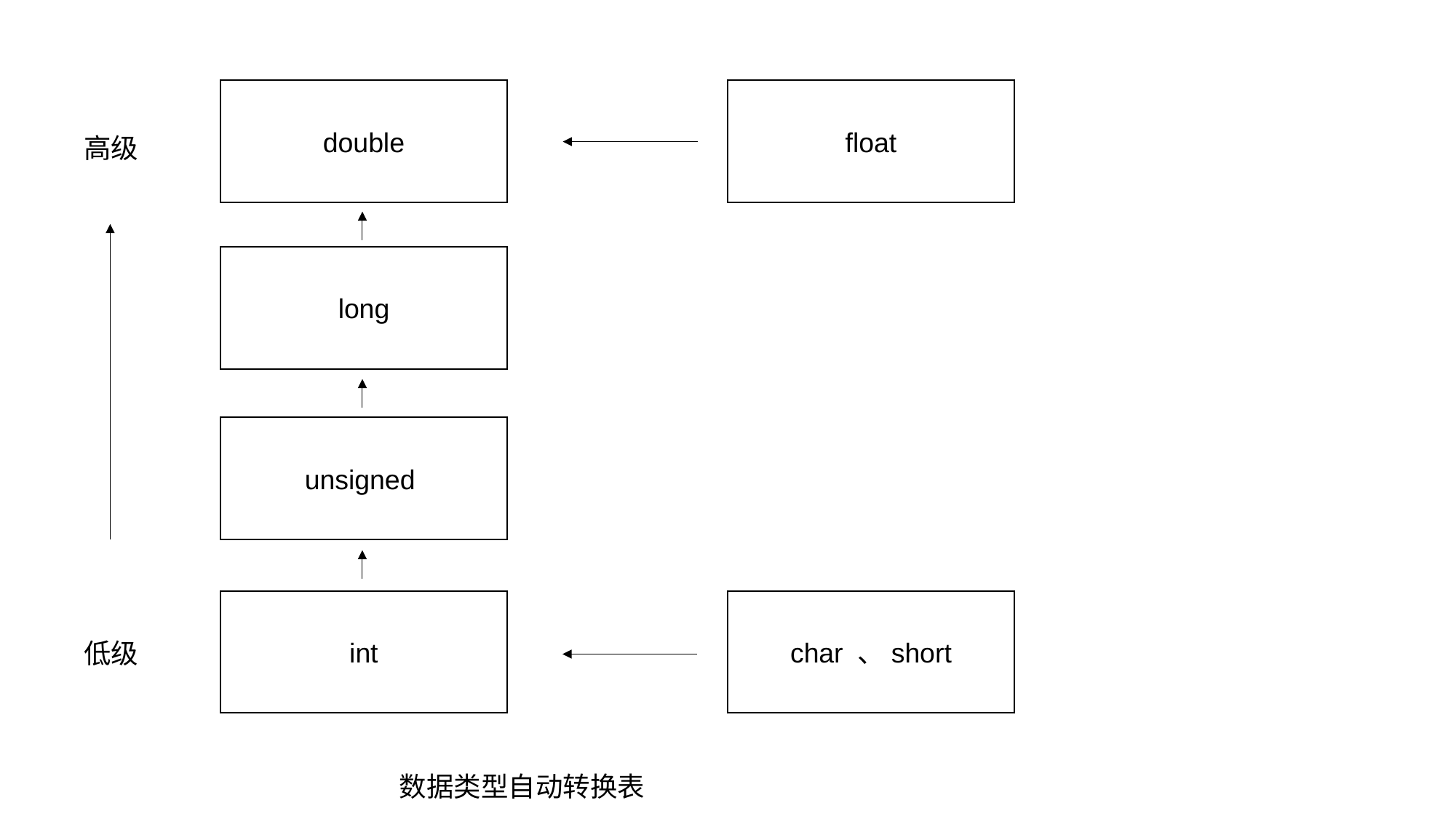

double
float
高级
long
unsigned
char 、short
int
低级
数据类型自动转换表